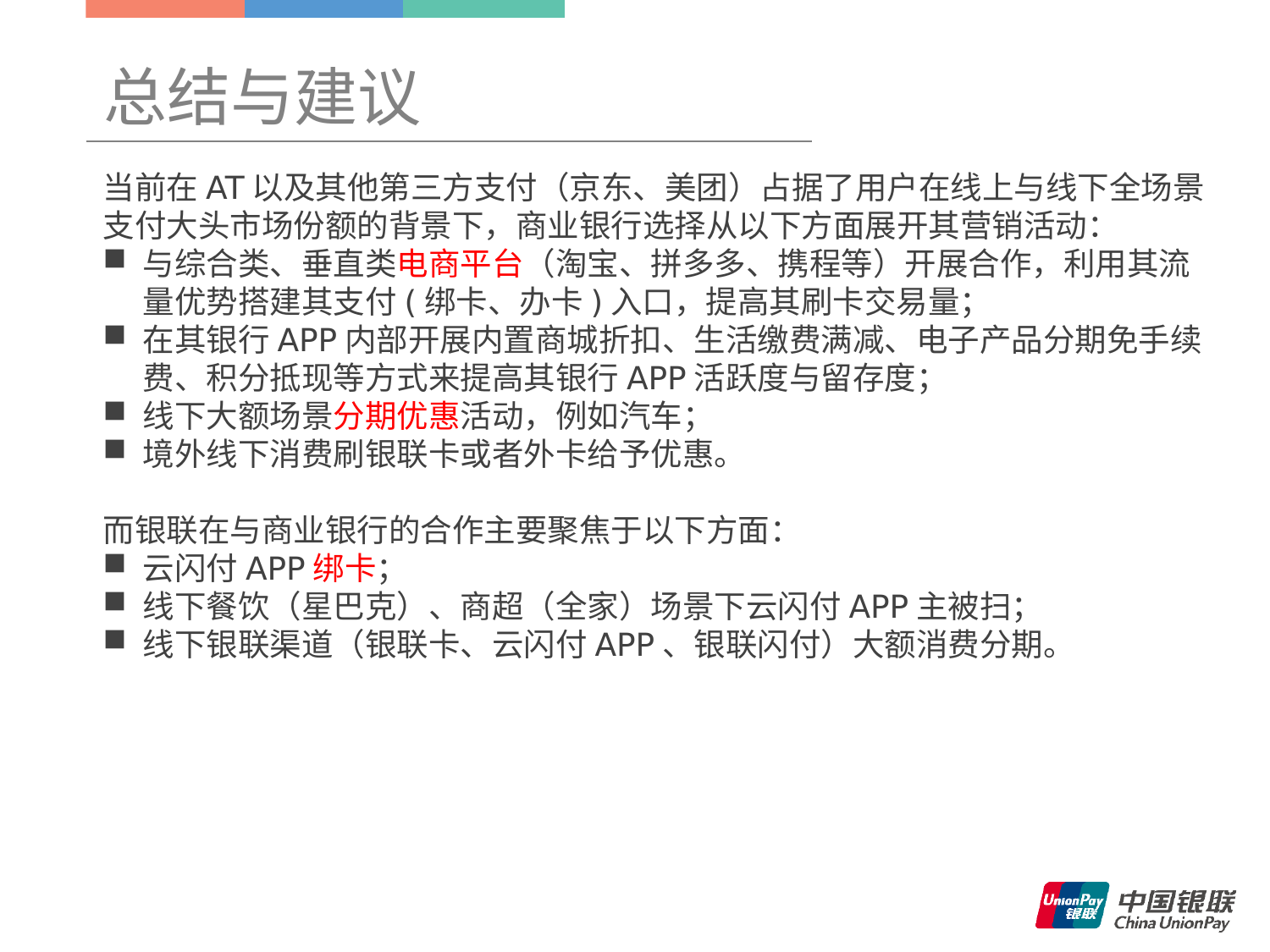

总结与建议
当前在AT以及其他第三方支付（京东、美团）占据了用户在线上与线下全场景支付大头市场份额的背景下，商业银行选择从以下方面展开其营销活动：
与综合类、垂直类电商平台（淘宝、拼多多、携程等）开展合作，利用其流量优势搭建其支付(绑卡、办卡)入口，提高其刷卡交易量；
在其银行APP内部开展内置商城折扣、生活缴费满减、电子产品分期免手续费、积分抵现等方式来提高其银行APP活跃度与留存度；
线下大额场景分期优惠活动，例如汽车；
境外线下消费刷银联卡或者外卡给予优惠。

而银联在与商业银行的合作主要聚焦于以下方面：
云闪付APP绑卡；
线下餐饮（星巴克）、商超（全家）场景下云闪付APP主被扫；
线下银联渠道（银联卡、云闪付APP、银联闪付）大额消费分期。